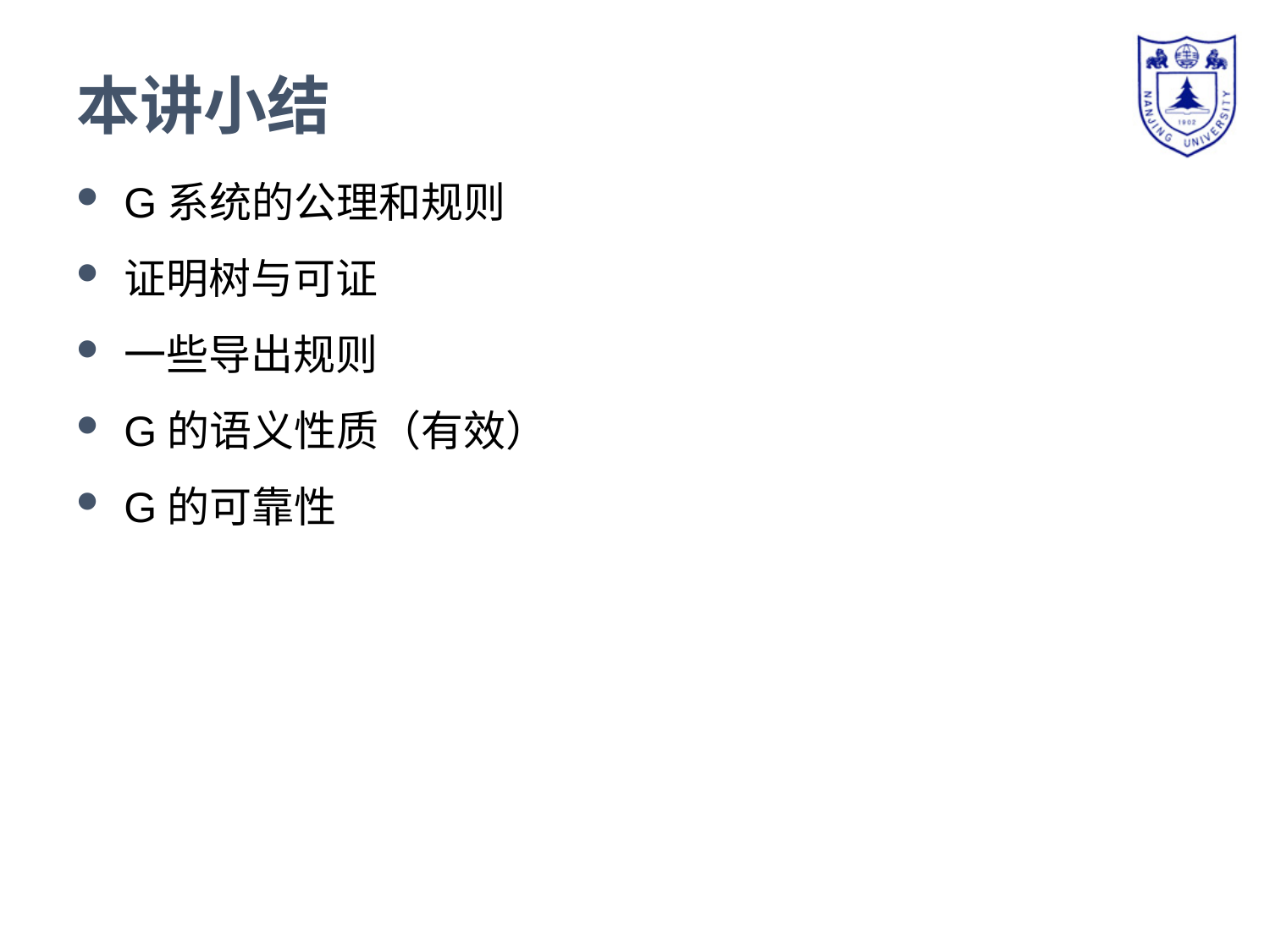

# 本讲小结
G系统的公理和规则
证明树与可证
一些导出规则
G的语义性质（有效）
G的可靠性

52